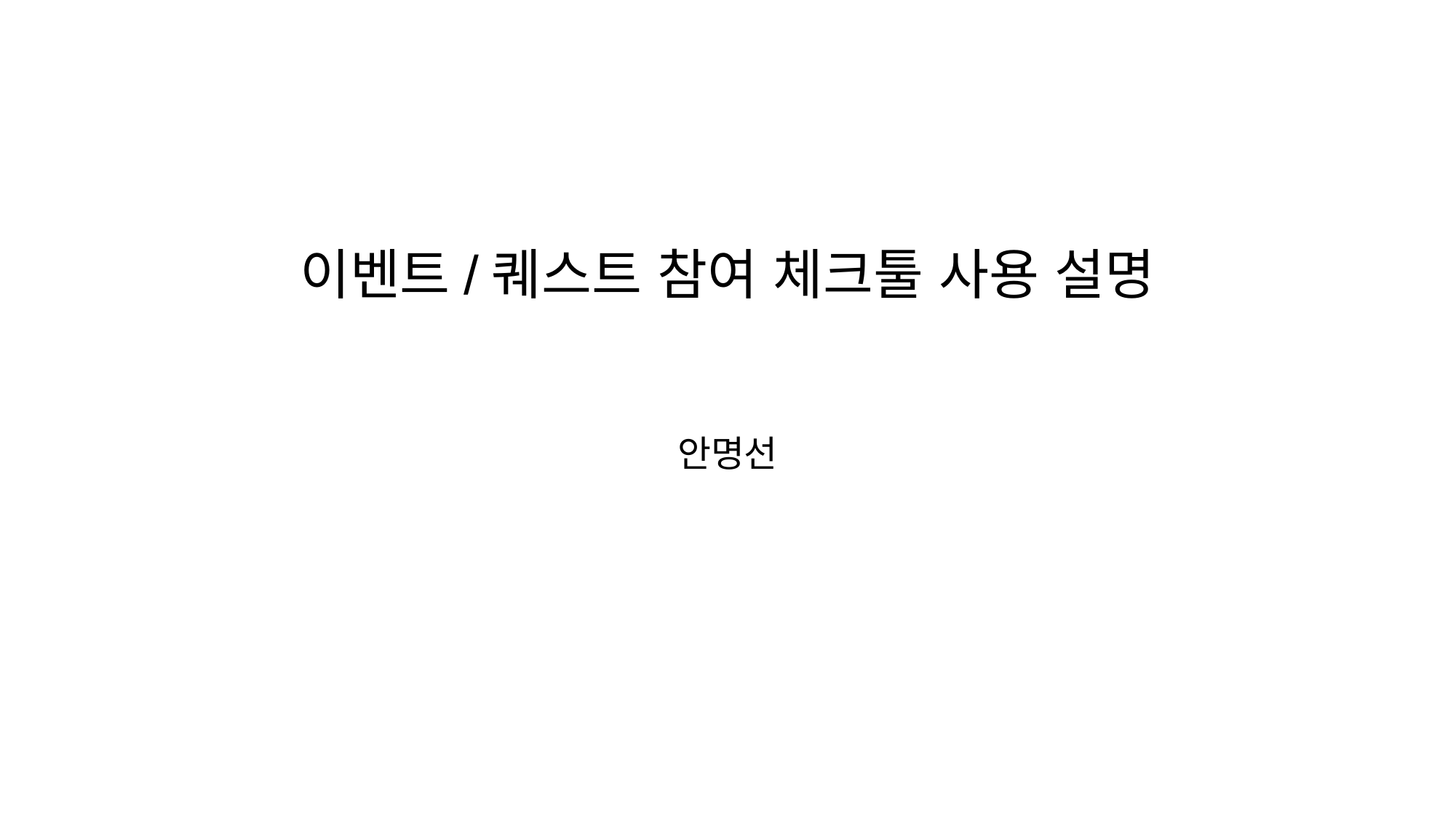

# 이벤트/퀘스트 참여 체크툴 사용 설명
안명선